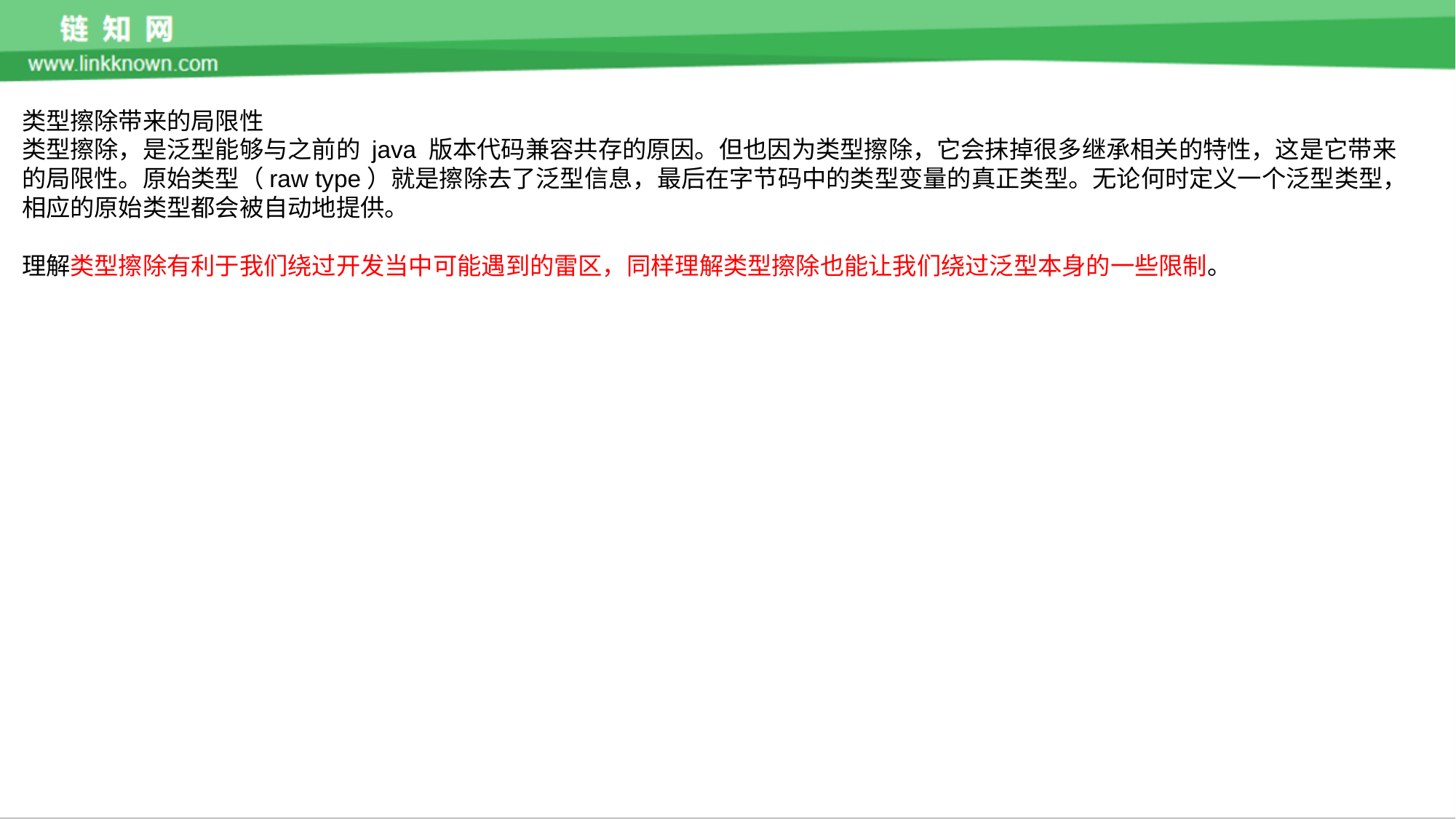

类型擦除带来的局限性
类型擦除，是泛型能够与之前的 java 版本代码兼容共存的原因。但也因为类型擦除，它会抹掉很多继承相关的特性，这是它带来的局限性。原始类型（raw type）就是擦除去了泛型信息，最后在字节码中的类型变量的真正类型。无论何时定义一个泛型类型，相应的原始类型都会被自动地提供。

理解类型擦除有利于我们绕过开发当中可能遇到的雷区，同样理解类型擦除也能让我们绕过泛型本身的一些限制。